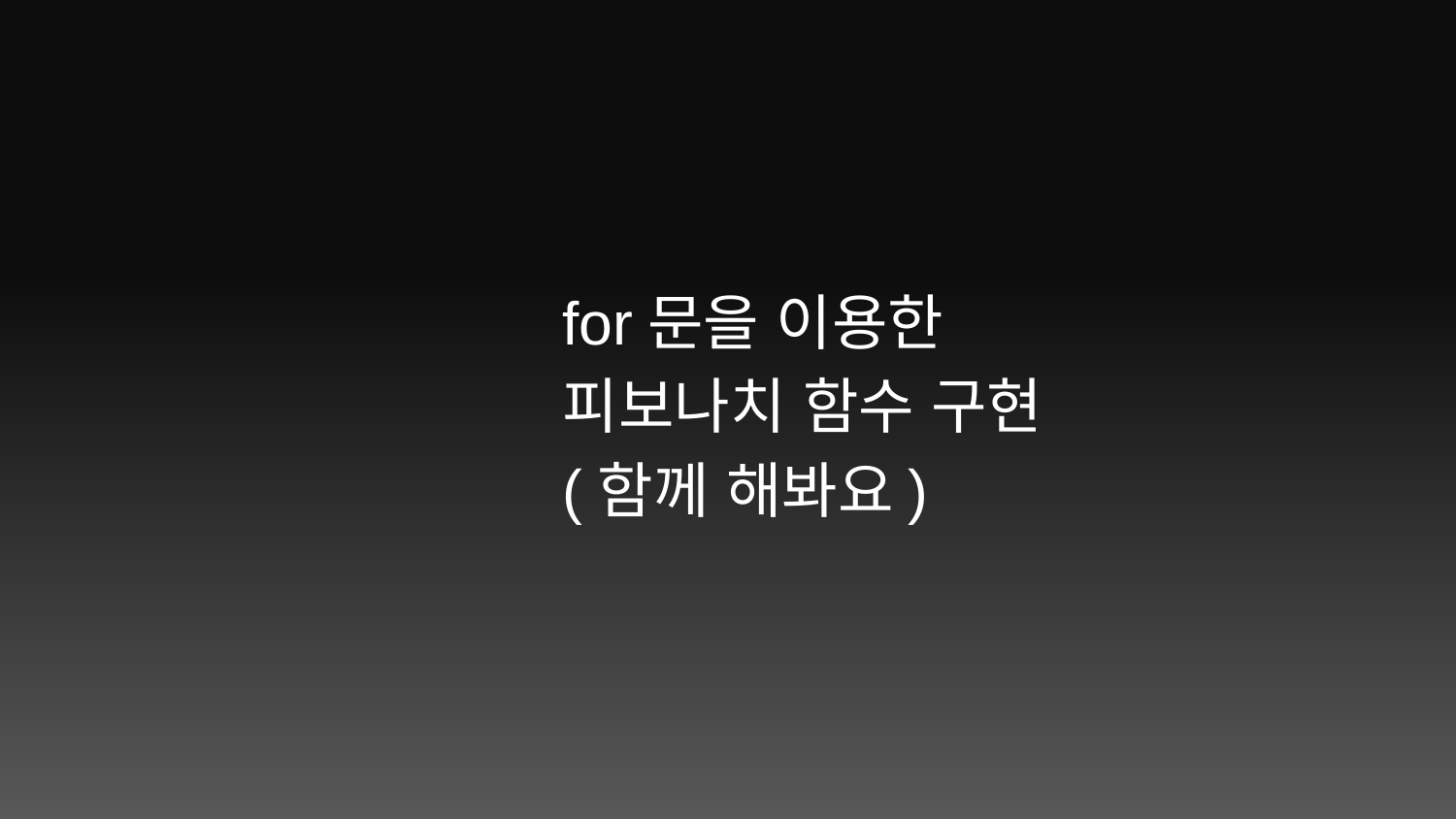

for문을 이용한 피보나치 함수 구현
(함께 해봐요)